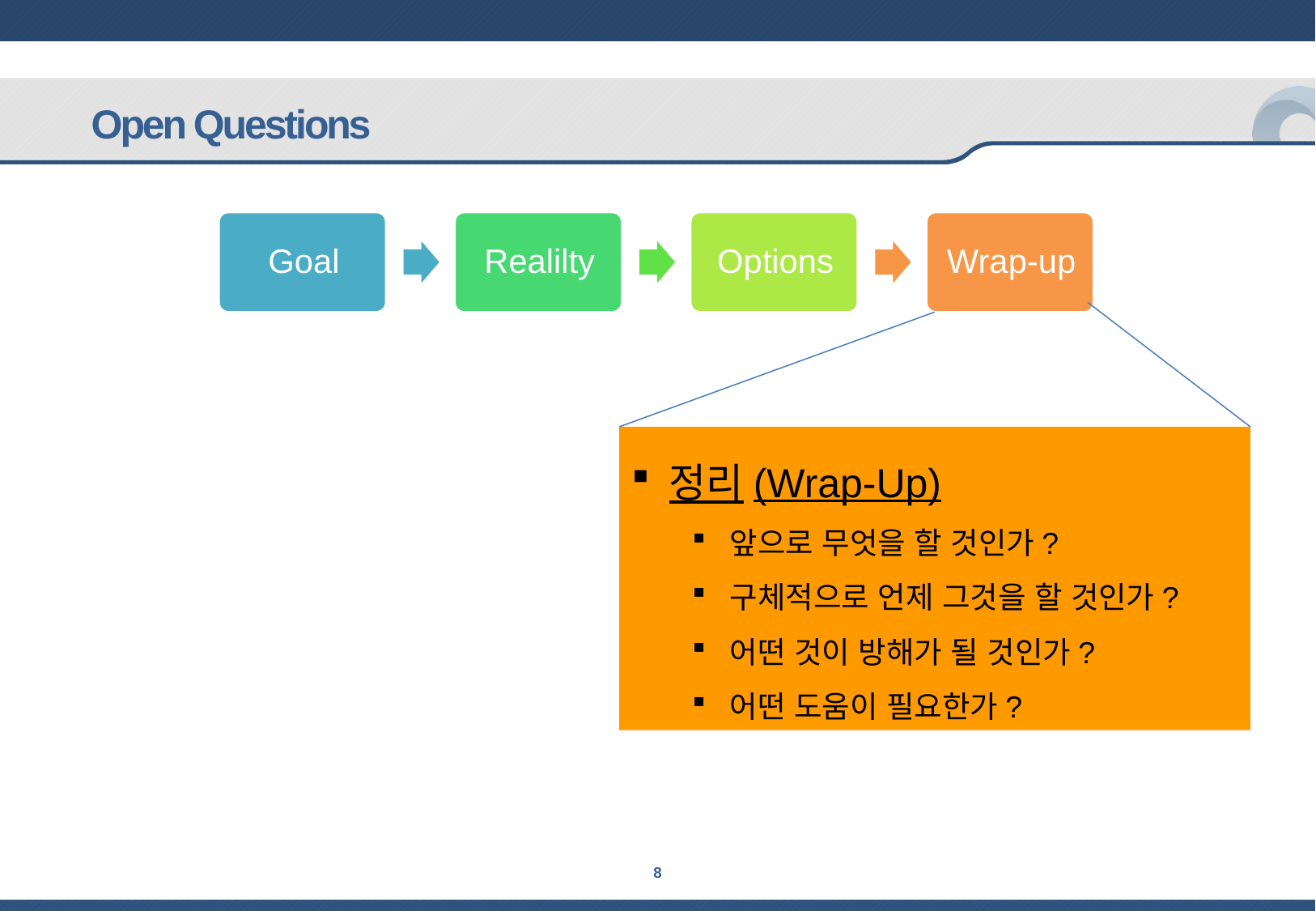

Open Questions
Goal

Realilty

Options

Wrap-up
정리(Wrap-Up)
앞으로 무엇을 할 것인가?
구체적으로 언제 그것을 할 것인가?
어떤 것이 방해가 될 것인가?
어떤 도움이 필요한가?